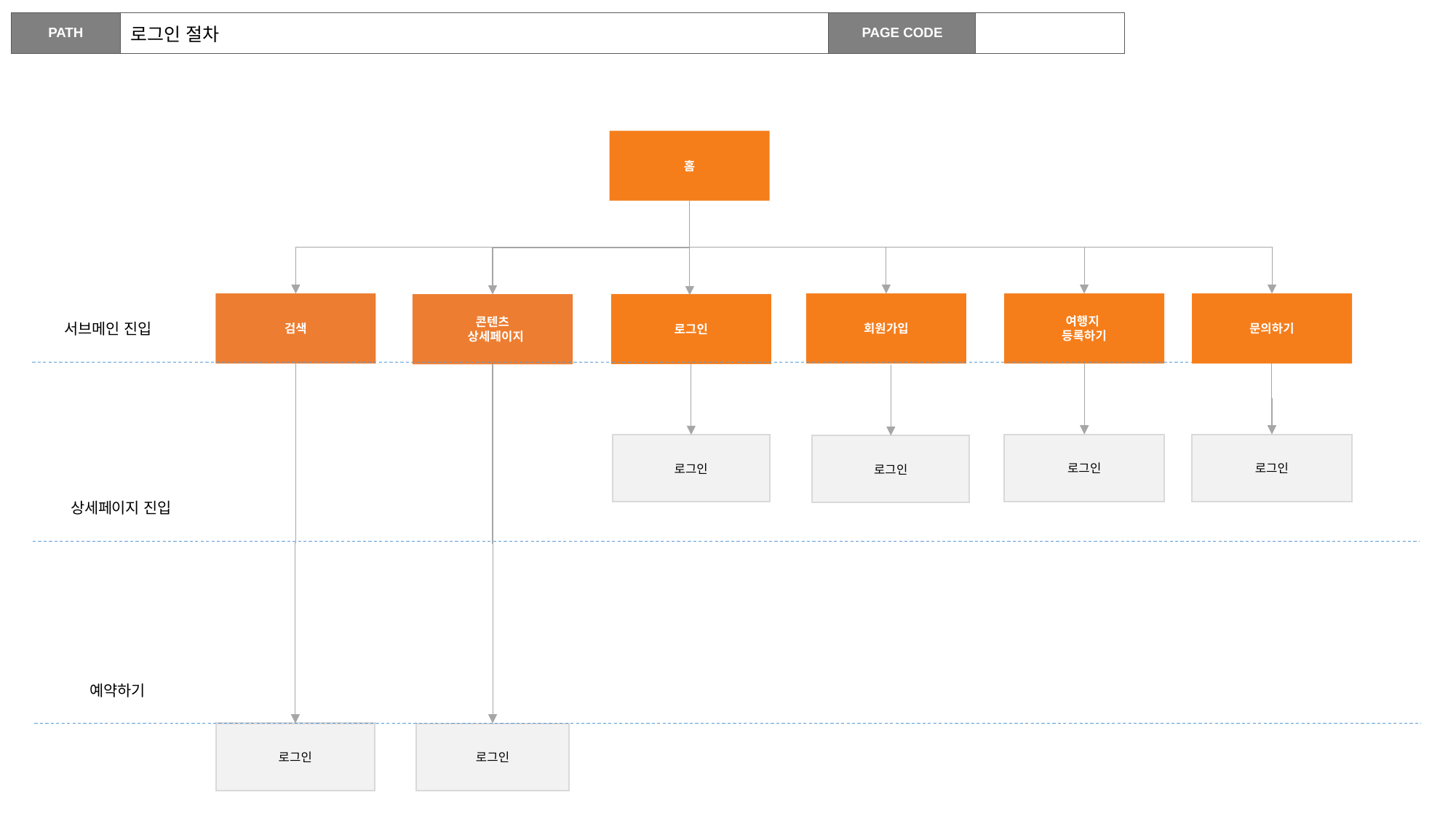

| PATH | 로그인 절차 | PAGE CODE |  |
| --- | --- | --- | --- |
홈
문의하기
검색
회원가입
여행지
등록하기
로그인
콘텐츠
 상세페이지
서브메인 진입
로그인
로그인
로그인
로그인
상세페이지 진입
예약하기
로그인
로그인